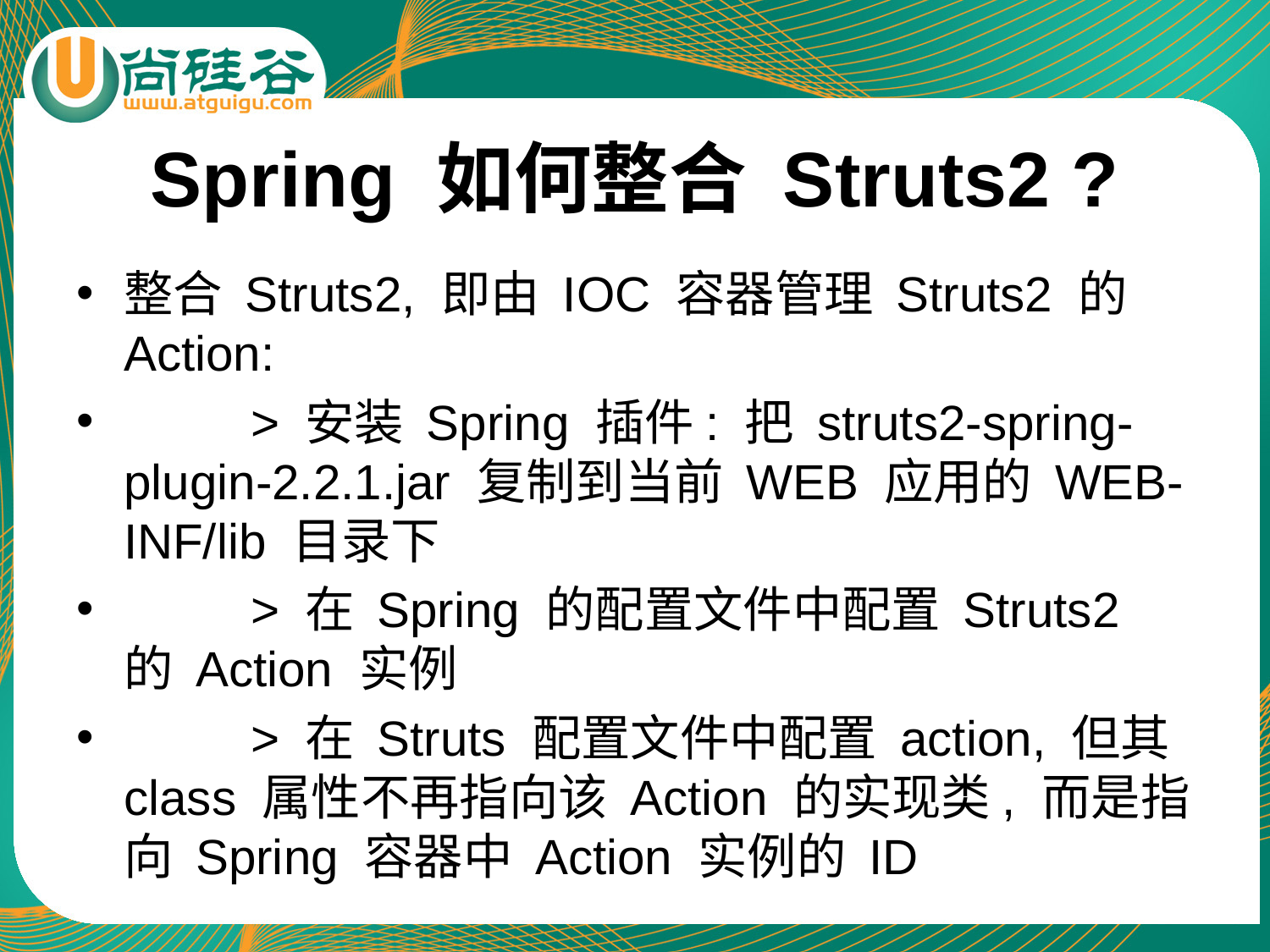

# Spring 如何整合 Struts2 ?
整合 Struts2, 即由 IOC 容器管理 Struts2 的 Action:
	> 安装 Spring 插件: 把 struts2-spring-plugin-2.2.1.jar 复制到当前 WEB 应用的 WEB-INF/lib 目录下
	> 在 Spring 的配置文件中配置 Struts2 的 Action 实例
	> 在 Struts 配置文件中配置 action, 但其 class 属性不再指向该 Action 的实现类, 而是指向 Spring 容器中 Action 实例的 ID